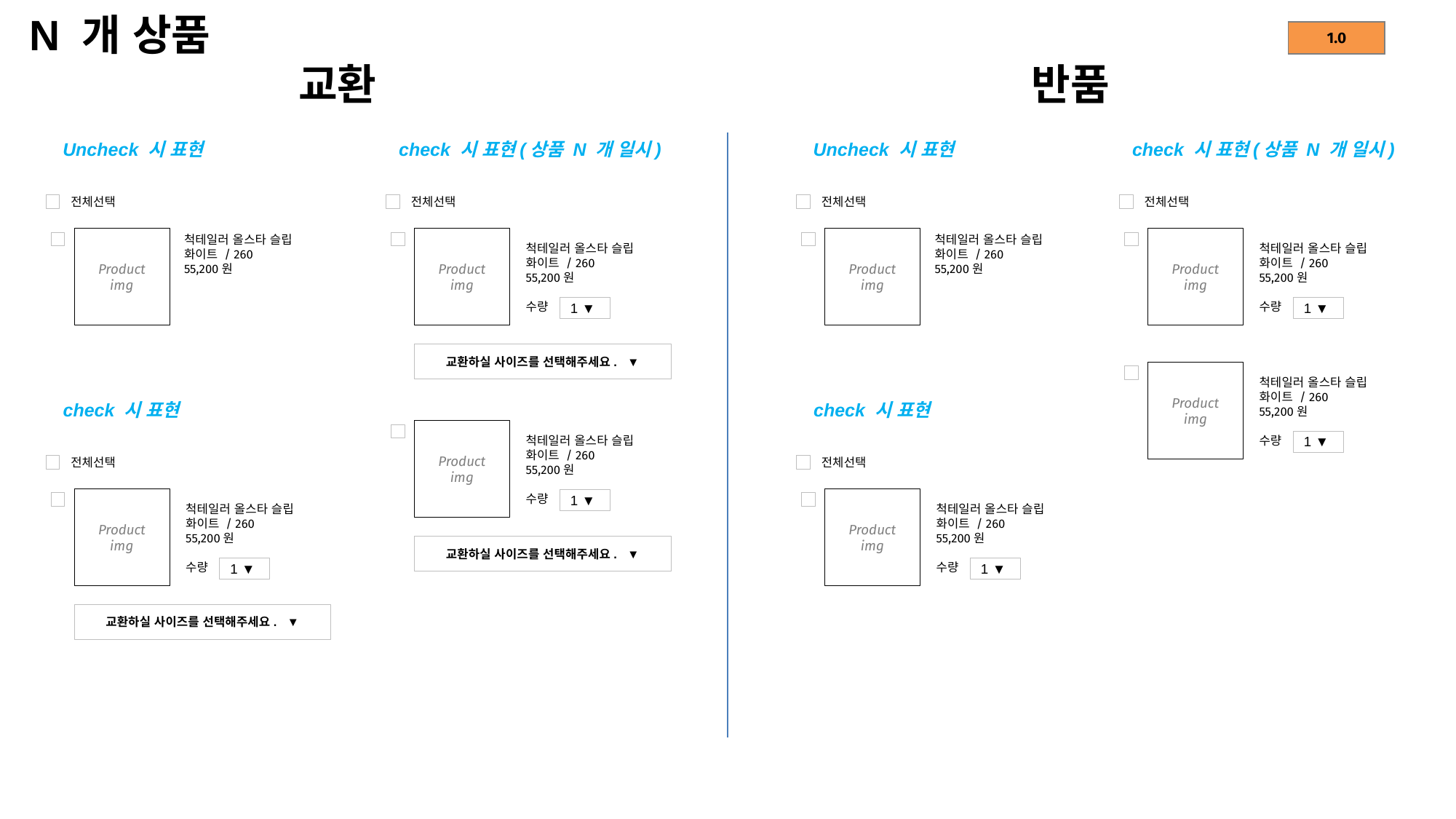

N 개 상품
| 1.0 |
| --- |
교환
반품
Uncheck 시 표현
check 시 표현(상품 N 개 일시)
Uncheck 시 표현
check 시 표현(상품 N 개 일시)
전체선택
전체선택
전체선택
전체선택

척테일러 올스타 슬립
화이트 / 260
55,200원
척테일러 올스타 슬립
화이트 / 260
55,200원
Product
img
Product
img
Product
img
Product
img

척테일러 올스타 슬립
화이트 / 260
55,200원

수량
척테일러 올스타 슬립
화이트 / 260
55,200원

수량
1 ▼
1 ▼
교환하실 사이즈를 선택해주세요.   ▼
Product
img

척테일러 올스타 슬립
화이트 / 260
55,200원

수량
check 시 표현
check 시 표현
Product
img

척테일러 올스타 슬립
화이트 / 260
55,200원

수량
1 ▼
전체선택
전체선택

Product
img
Product
img
1 ▼

척테일러 올스타 슬립
화이트 / 260
55,200원

수량
척테일러 올스타 슬립
화이트 / 260
55,200원

수량
교환하실 사이즈를 선택해주세요.   ▼
1 ▼
1 ▼
교환하실 사이즈를 선택해주세요.   ▼